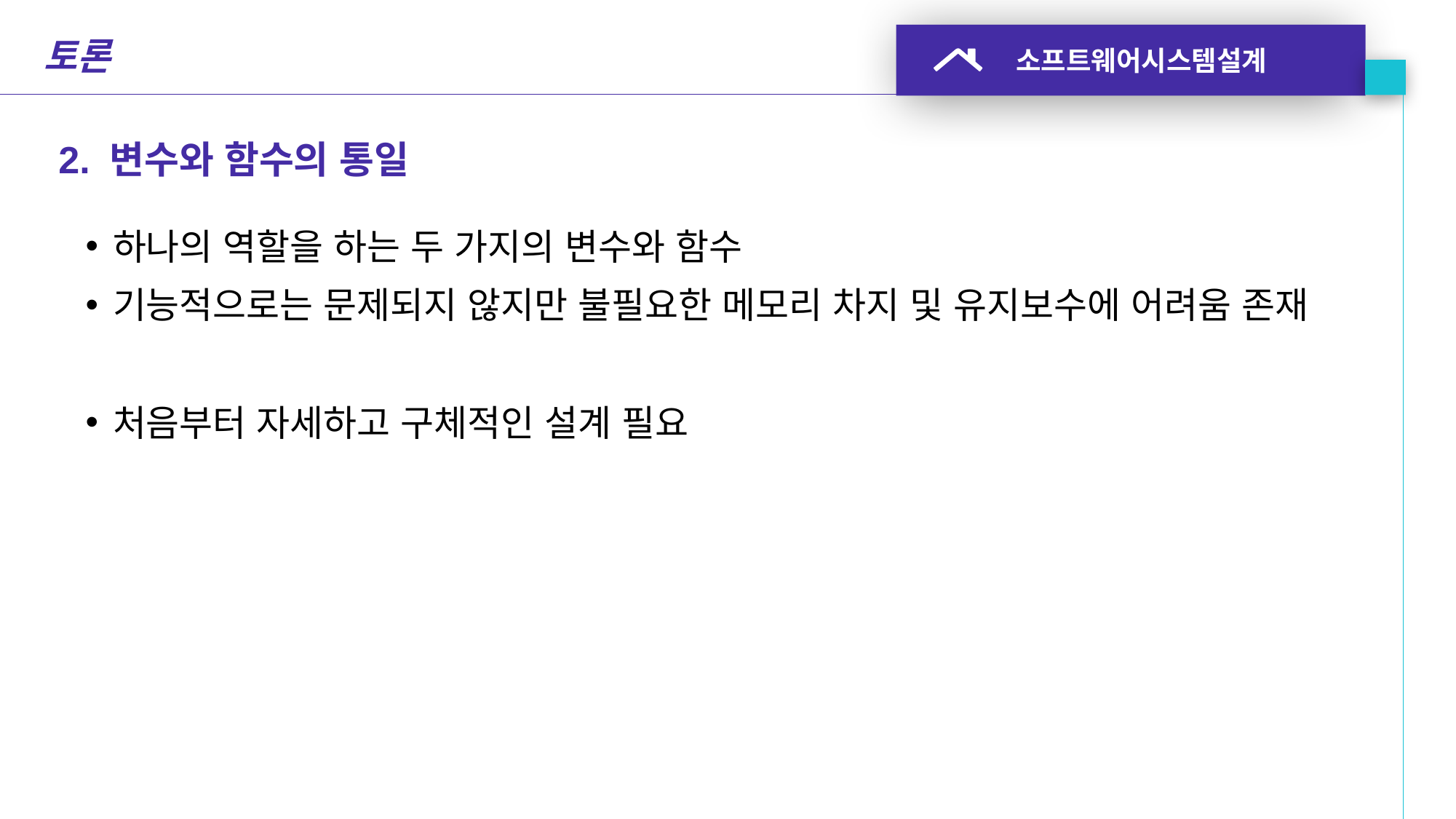

소프트웨어시스템설계

토론
2. 변수와 함수의 통일
하나의 역할을 하는 두 가지의 변수와 함수
기능적으로는 문제되지 않지만 불필요한 메모리 차지 및 유지보수에 어려움 존재

처음부터 자세하고 구체적인 설계 필요